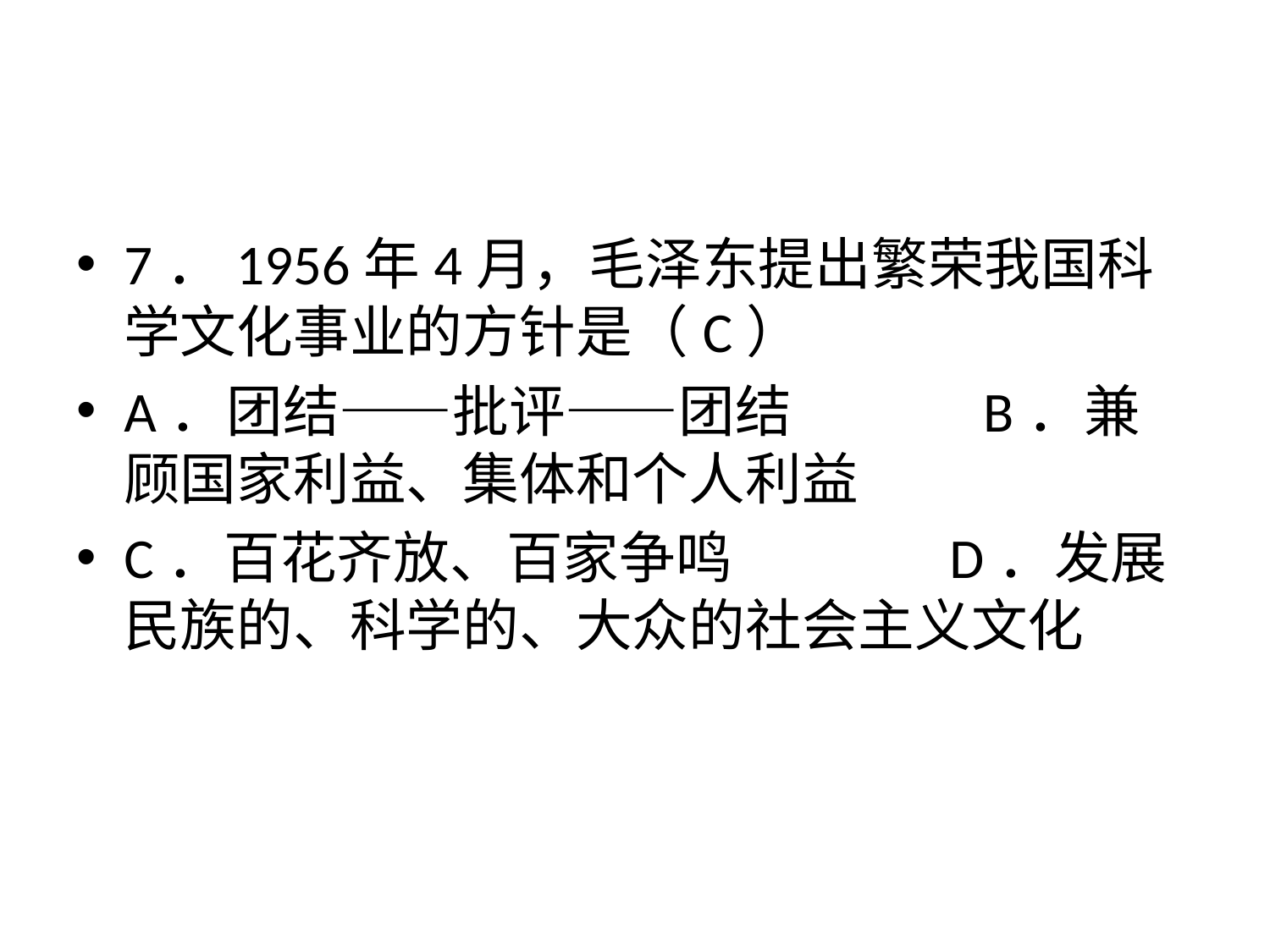

#
7．1956年4月，毛泽东提出繁荣我国科学文化事业的方针是（C）
A．团结——批评——团结              B．兼顾国家利益、集体和个人利益
C．百花齐放、百家争鸣                D．发展民族的、科学的、大众的社会主义文化